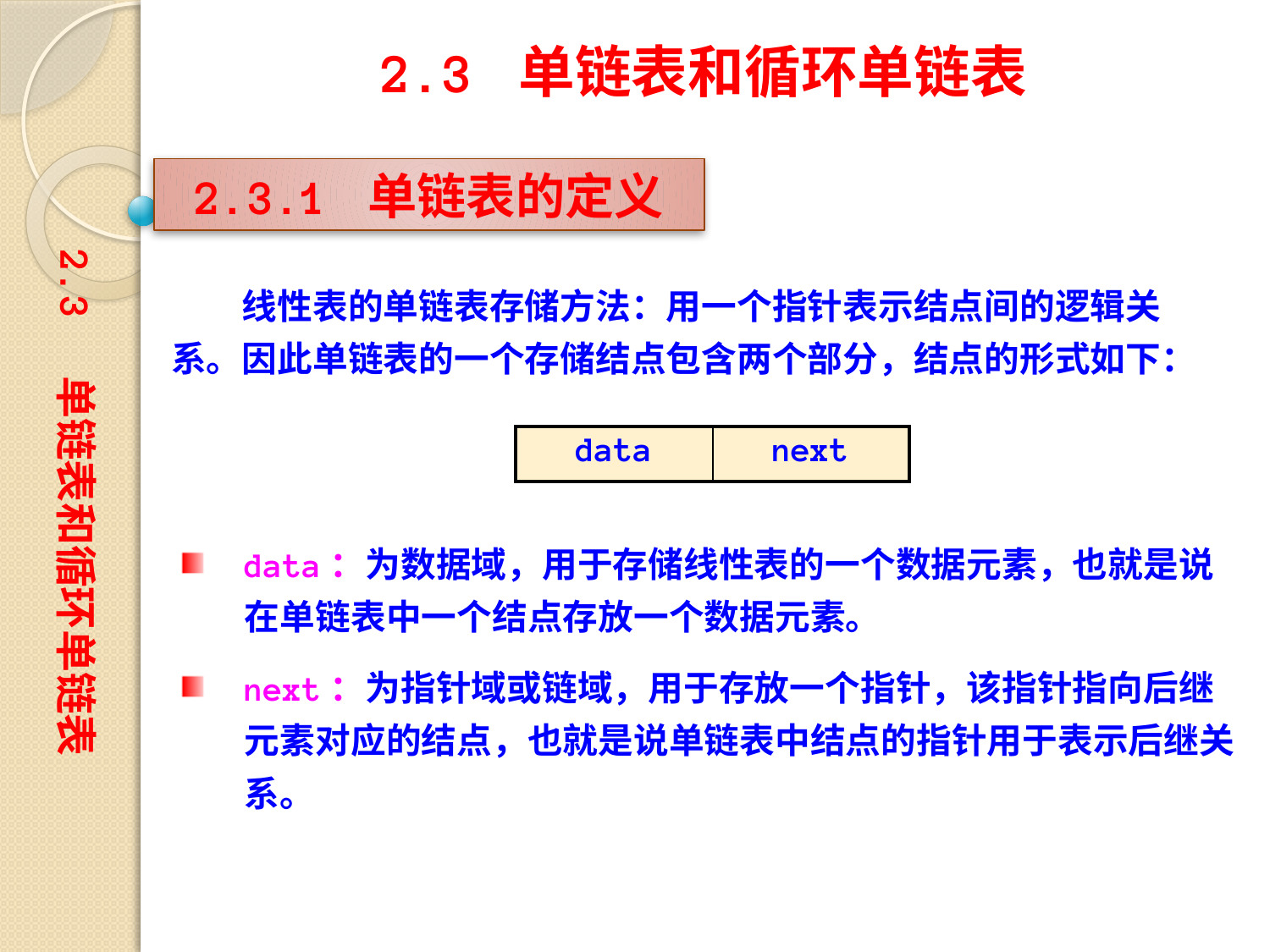

2.3 单链表和循环单链表
2.3.1 单链表的定义
2.3  单链表和循环单链表
　　线性表的单链表存储方法：用一个指针表示结点间的逻辑关系。因此单链表的一个存储结点包含两个部分，结点的形式如下：
| data | next |
| --- | --- |
data：为数据域，用于存储线性表的一个数据元素，也就是说在单链表中一个结点存放一个数据元素。
next：为指针域或链域，用于存放一个指针，该指针指向后继元素对应的结点，也就是说单链表中结点的指针用于表示后继关系。